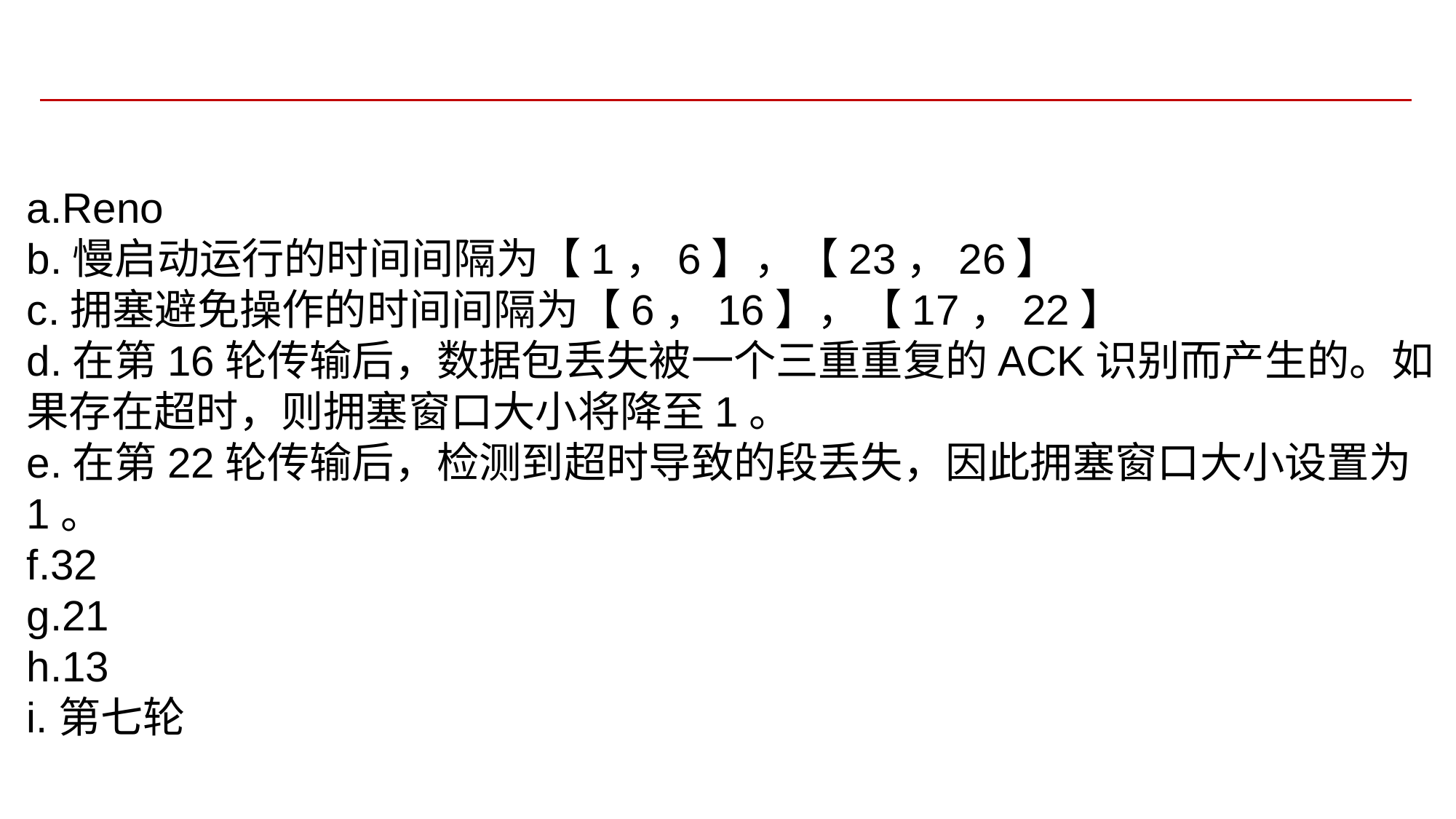

a.Reno
b.慢启动运行的时间间隔为【1，6】，【23，26】
c.拥塞避免操作的时间间隔为【6，16】，【17，22】
d.在第16轮传输后，数据包丢失被一个三重重复的ACK识别而产生的。如果存在超时，则拥塞窗口大小将降至1。
e.在第22轮传输后，检测到超时导致的段丢失，因此拥塞窗口大小设置为1。
f.32
g.21
h.13
i.第七轮